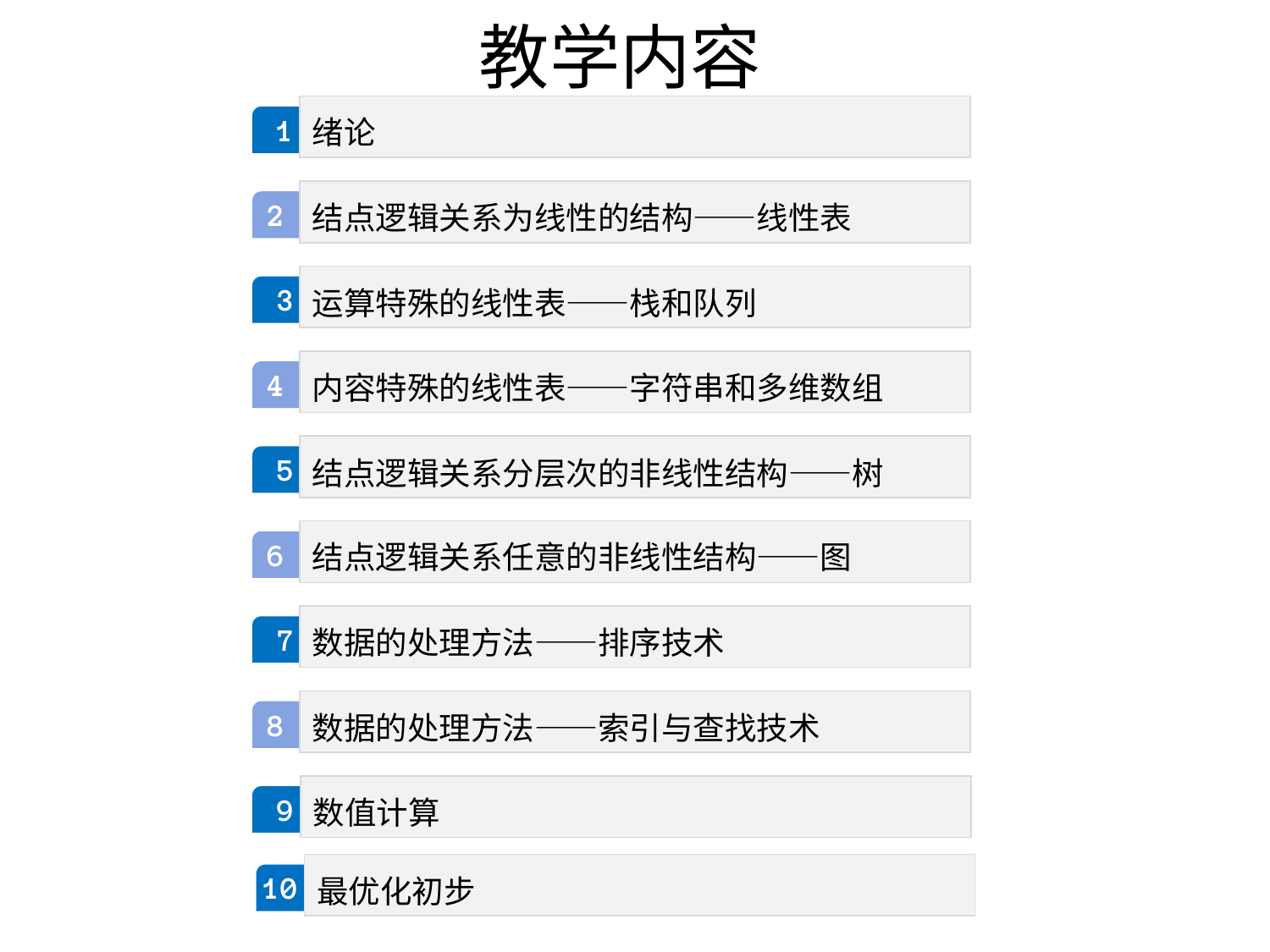

# 教学内容
绪论
 1
结点逻辑关系为线性的结构——线性表
2
运算特殊的线性表——栈和队列
 3
内容特殊的线性表——字符串和多维数组
4
结点逻辑关系分层次的非线性结构——树
 5
结点逻辑关系任意的非线性结构——图
6
数据的处理方法——排序技术
 7
数据的处理方法——索引与查找技术
8
数值计算
 9
最优化初步
10